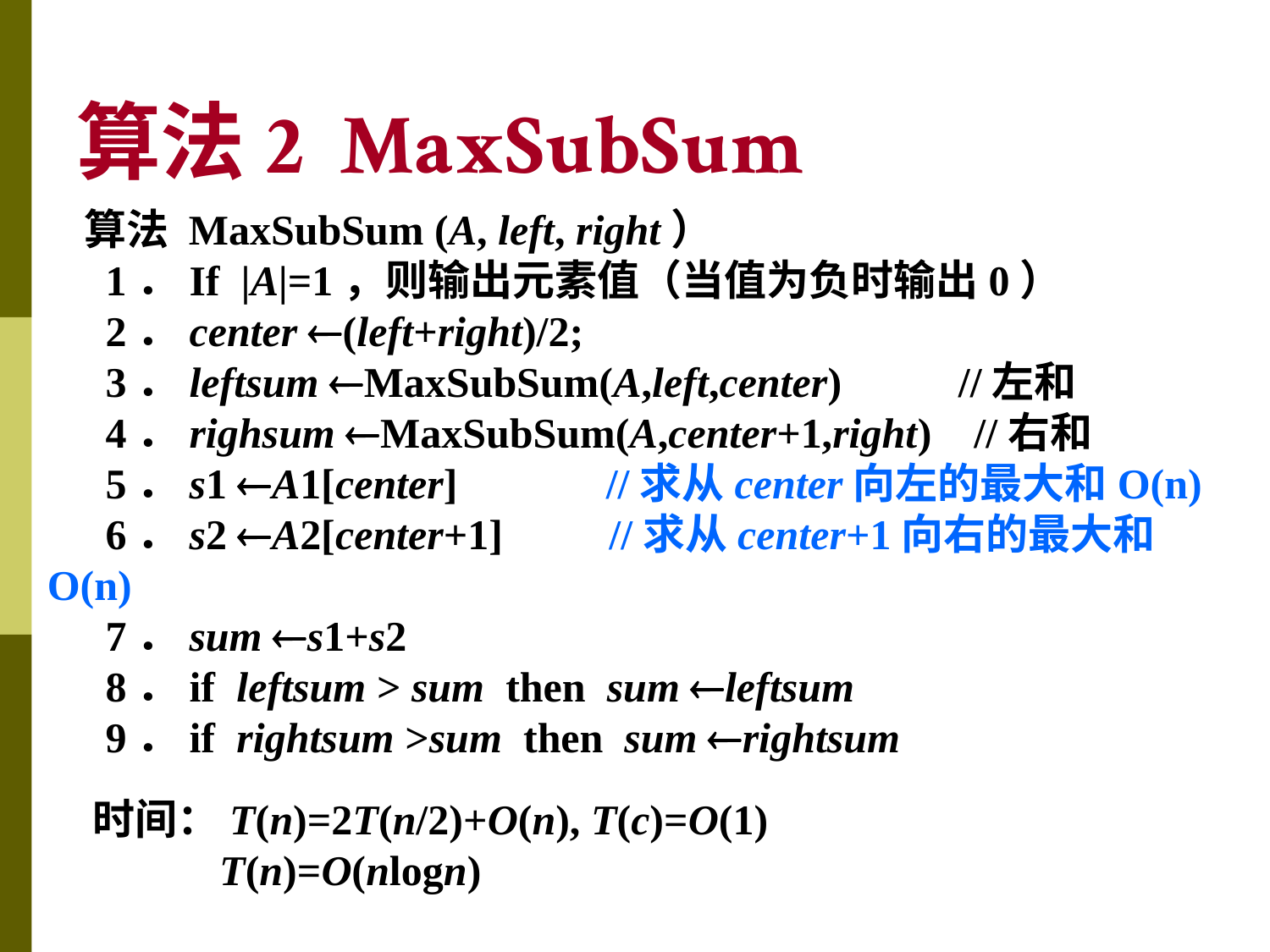

# 算法2  MaxSubSum
算法 MaxSubSum (A, left, right）
  1．If  |A|=1，则输出元素值（当值为负时输出0）
  2．center ←(left+right)/2;
  3．leftsum ←MaxSubSum(A,left,center)           //左和
  4．righsum ←MaxSubSum(A,center+1,right)    //右和
  5．s1 ←A1[center]              //求从center向左的最大和O(n)
  6．s2 ←A2[center+1]          //求从center+1向右的最大和O(n)
  7．sum ←s1+s2
  8．if  leftsum > sum  then  sum ←leftsum
  9．if  rightsum >sum  then  sum ←rightsum
时间：T(n)=2T(n/2)+O(n), T(c)=O(1)
            T(n)=O(nlogn)